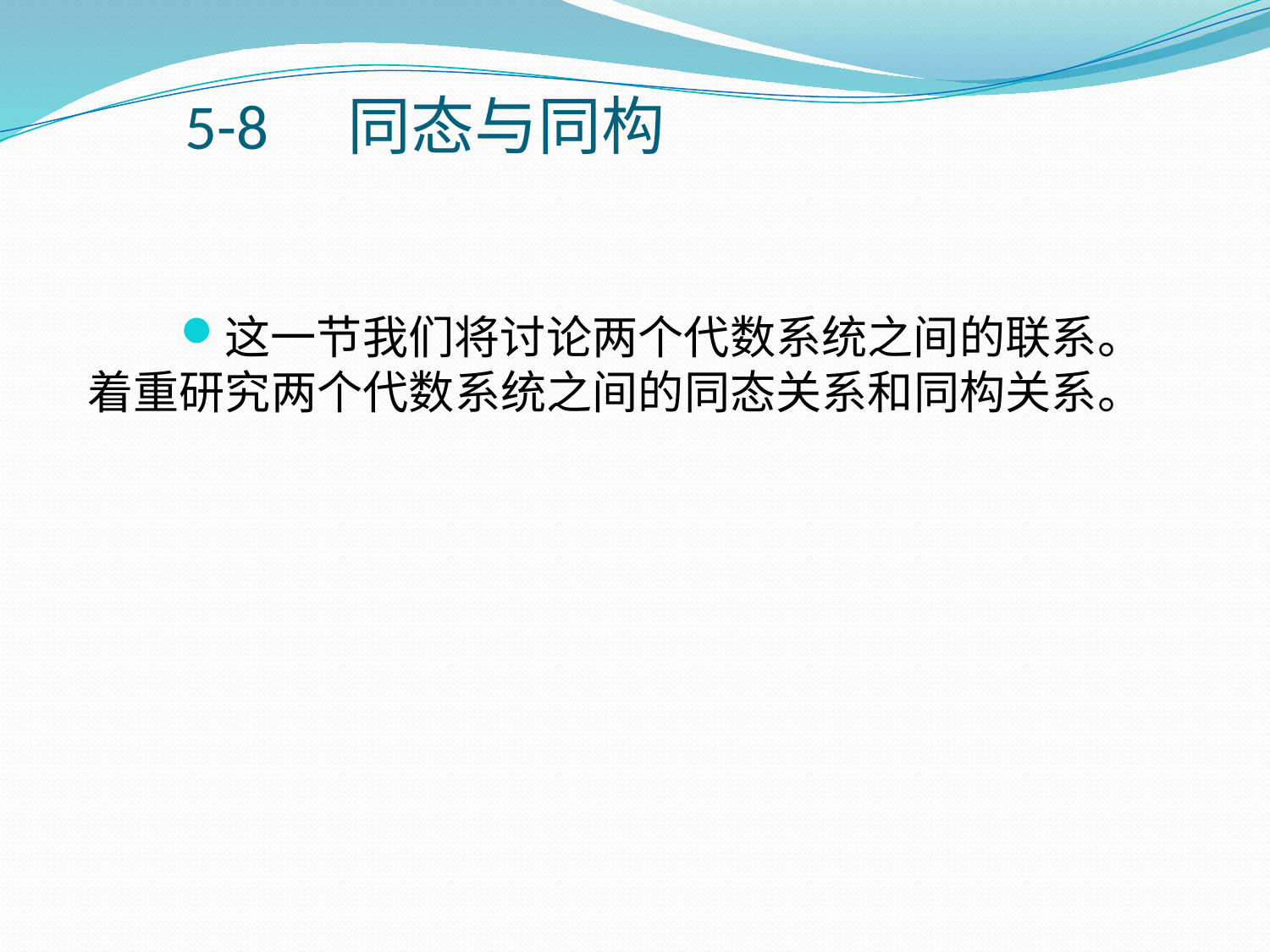

# 5-8　同态与同构

这一节我们将讨论两个代数系统之间的联系。着重研究两个代数系统之间的同态关系和同构关系。